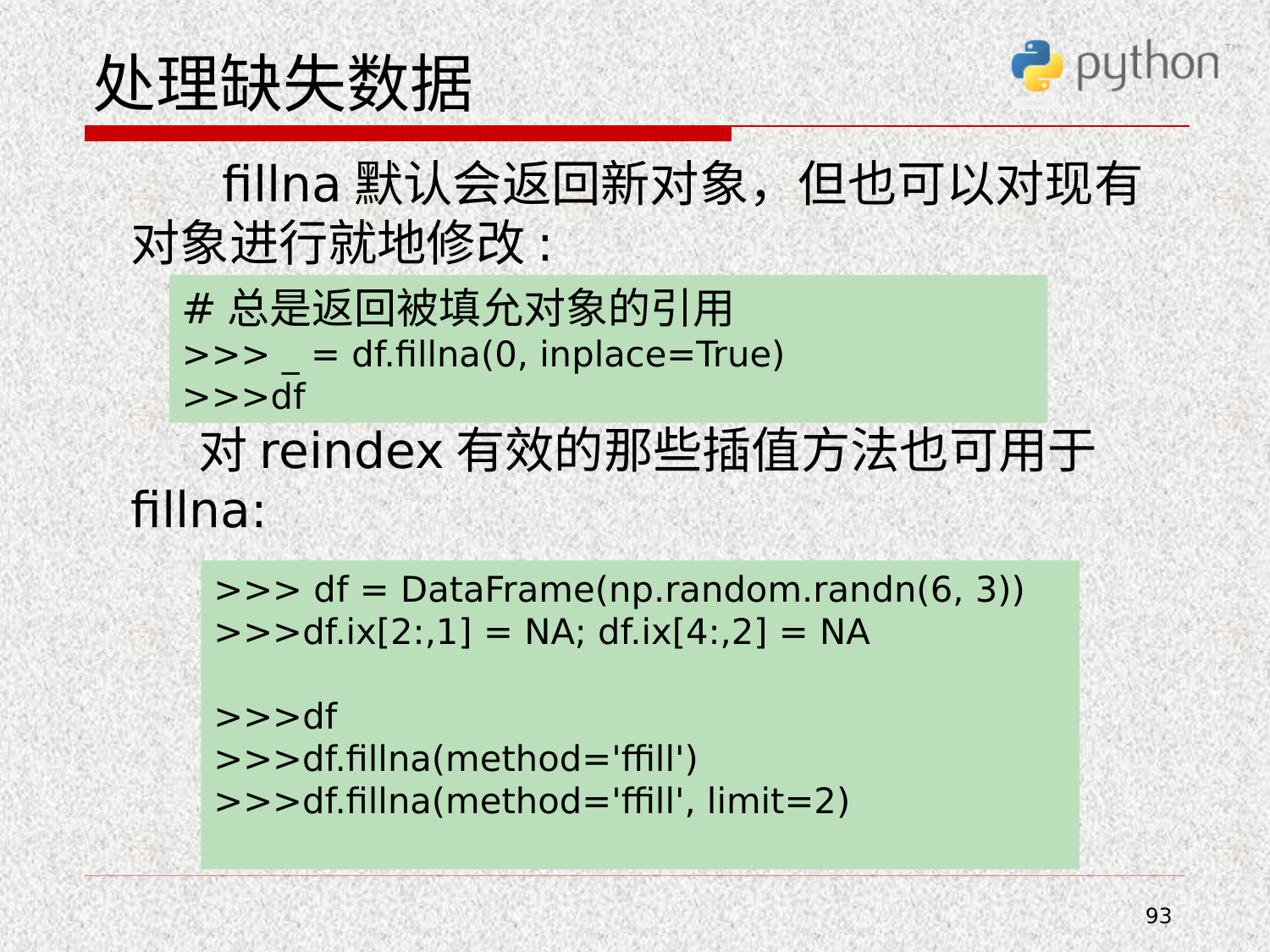

# 处理缺失数据
          fillna默认会返回新对象，但也可以对现有对象进行就地修改:

           对reindex有效的那些插值方法也可用于fillna:

#总是返回被填允对象的引用
>>> _ = df.fillna(0, inplace=True)
>>>df
>>> df = DataFrame(np.random.randn(6, 3))
>>>df.ix[2:,1] = NA; df.ix[4:,2] = NA

>>>df
>>>df.fillna(method='ffill')
>>>df.fillna(method='ffill', limit=2)

93